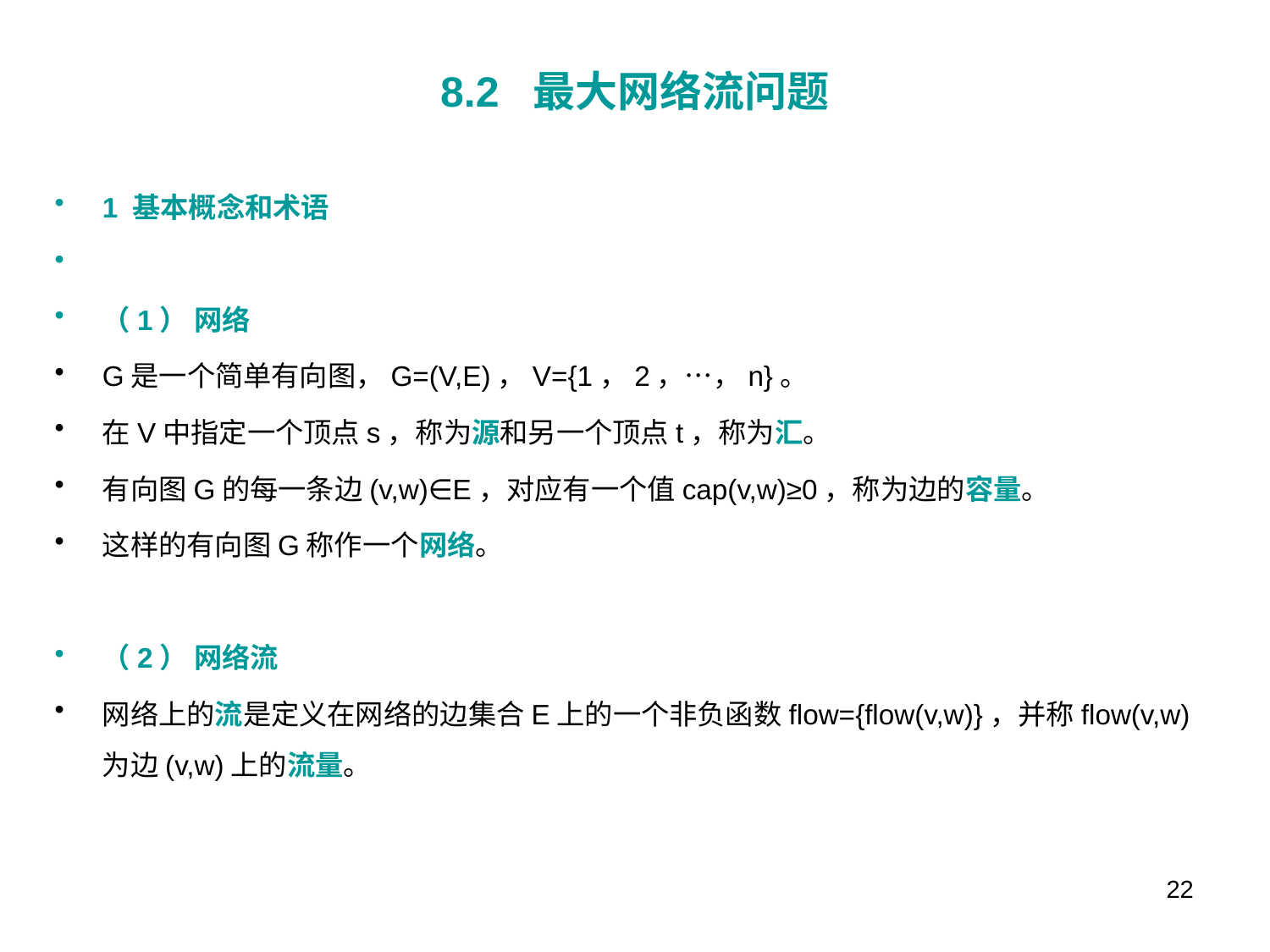

# 8.2  最大网络流问题
1 基本概念和术语

（1） 网络
G是一个简单有向图，G=(V,E)，V={1，2，…，n}。
在V中指定一个顶点s，称为源和另一个顶点t，称为汇。
有向图G的每一条边(v,w)∈E，对应有一个值cap(v,w)≥0，称为边的容量。
这样的有向图G称作一个网络。

（2） 网络流
网络上的流是定义在网络的边集合E上的一个非负函数flow={flow(v,w)}，并称flow(v,w)为边(v,w)上的流量。
22